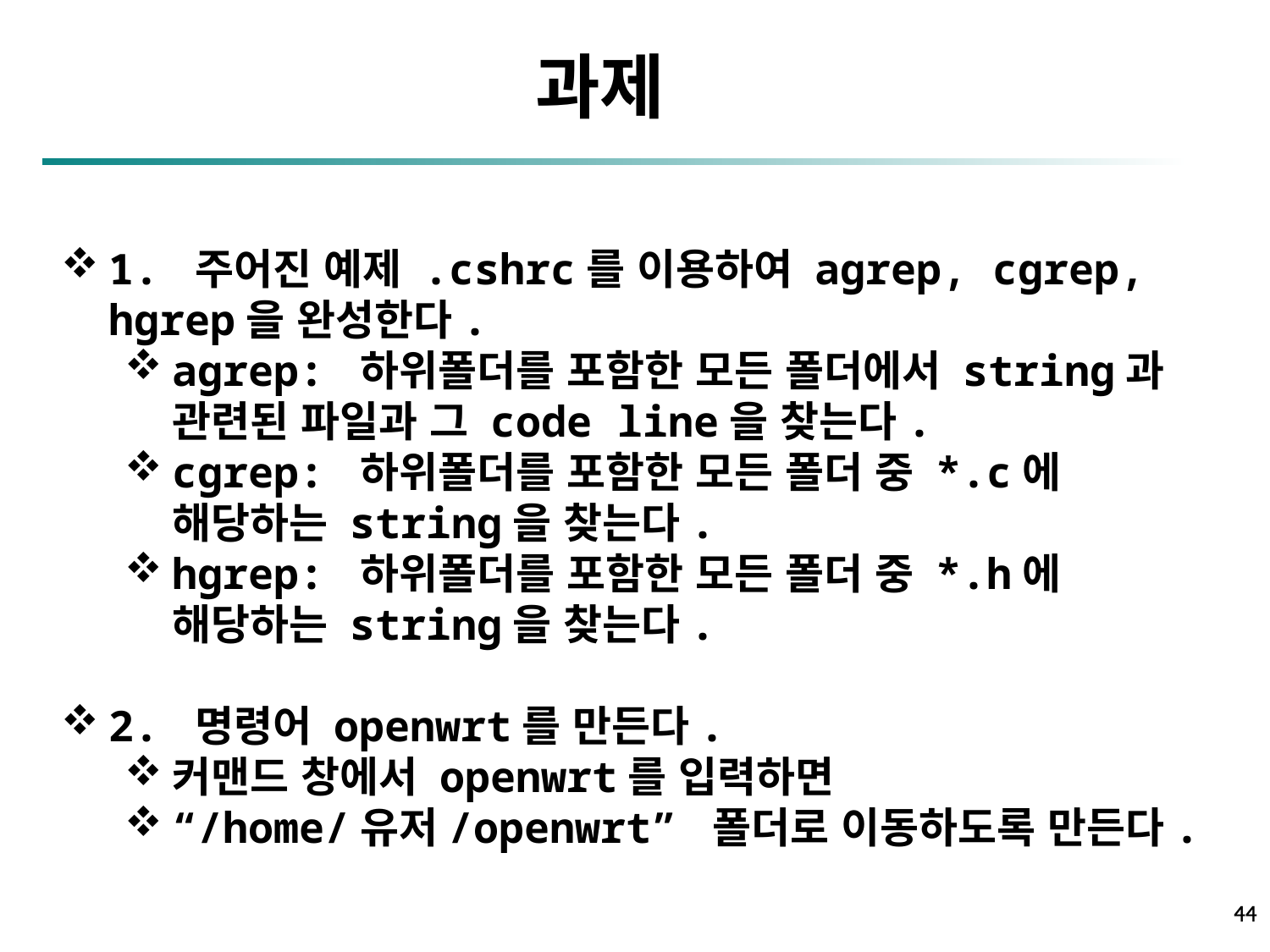

파일 편집 : VI 에디터
과제
1. 주어진 예제 .cshrc를 이용하여 agrep, cgrep, hgrep을 완성한다.
agrep: 하위폴더를 포함한 모든 폴더에서 string과 관련된 파일과 그 code line을 찾는다.
cgrep: 하위폴더를 포함한 모든 폴더 중 *.c에 해당하는 string을 찾는다.
hgrep: 하위폴더를 포함한 모든 폴더 중 *.h에 해당하는 string을 찾는다.

2. 명령어 openwrt를 만든다.
커맨드 창에서 openwrt를 입력하면
“/home/유저/openwrt” 폴더로 이동하도록 만든다.

44